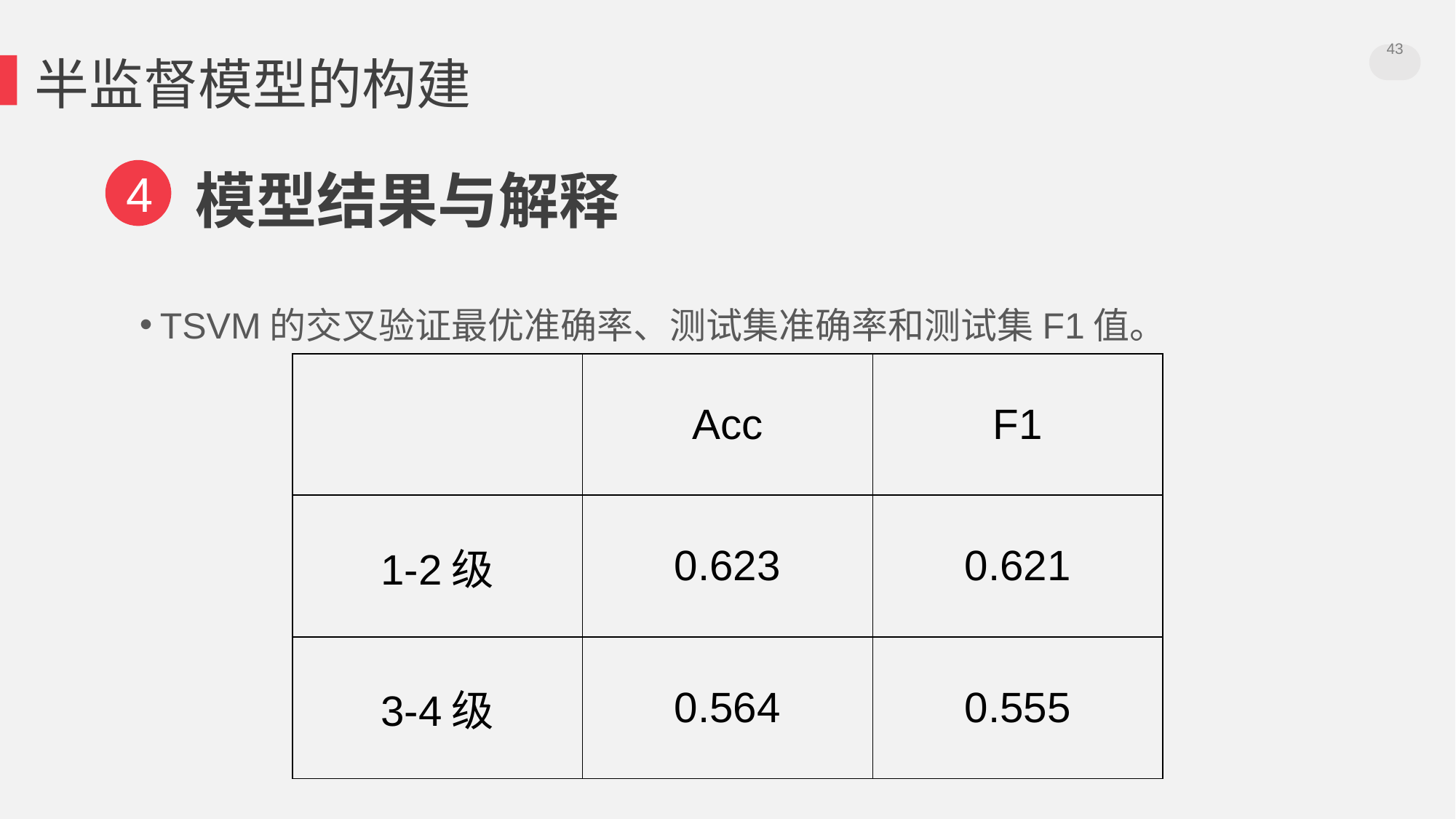

43
半监督模型的构建

4
模型结果与解释
TSVM的交叉验证最优准确率、测试集准确率和测试集F1值。
|  | Acc | F1 |
| --- | --- | --- |
| 1-2级 | 0.623 | 0.621 |
| 3-4级 | 0.564 | 0.555 |